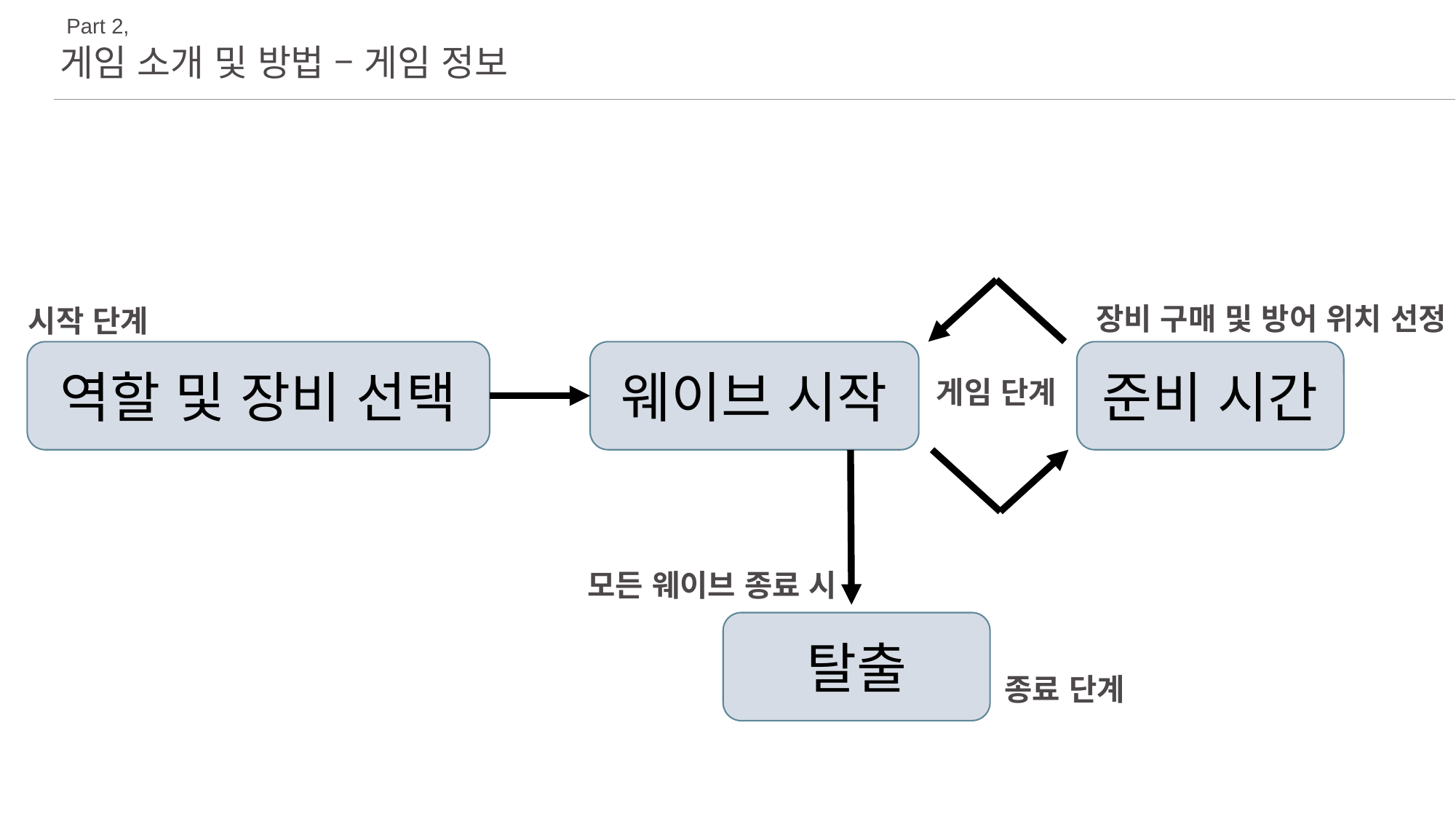

Part 2,
게임 소개 및 방법 – 게임 정보
장비 구매 및 방어 위치 선정
시작 단계
역할 및 장비 선택
준비 시간
웨이브 시작
게임 단계
모든 웨이브 종료 시
탈출
종료 단계